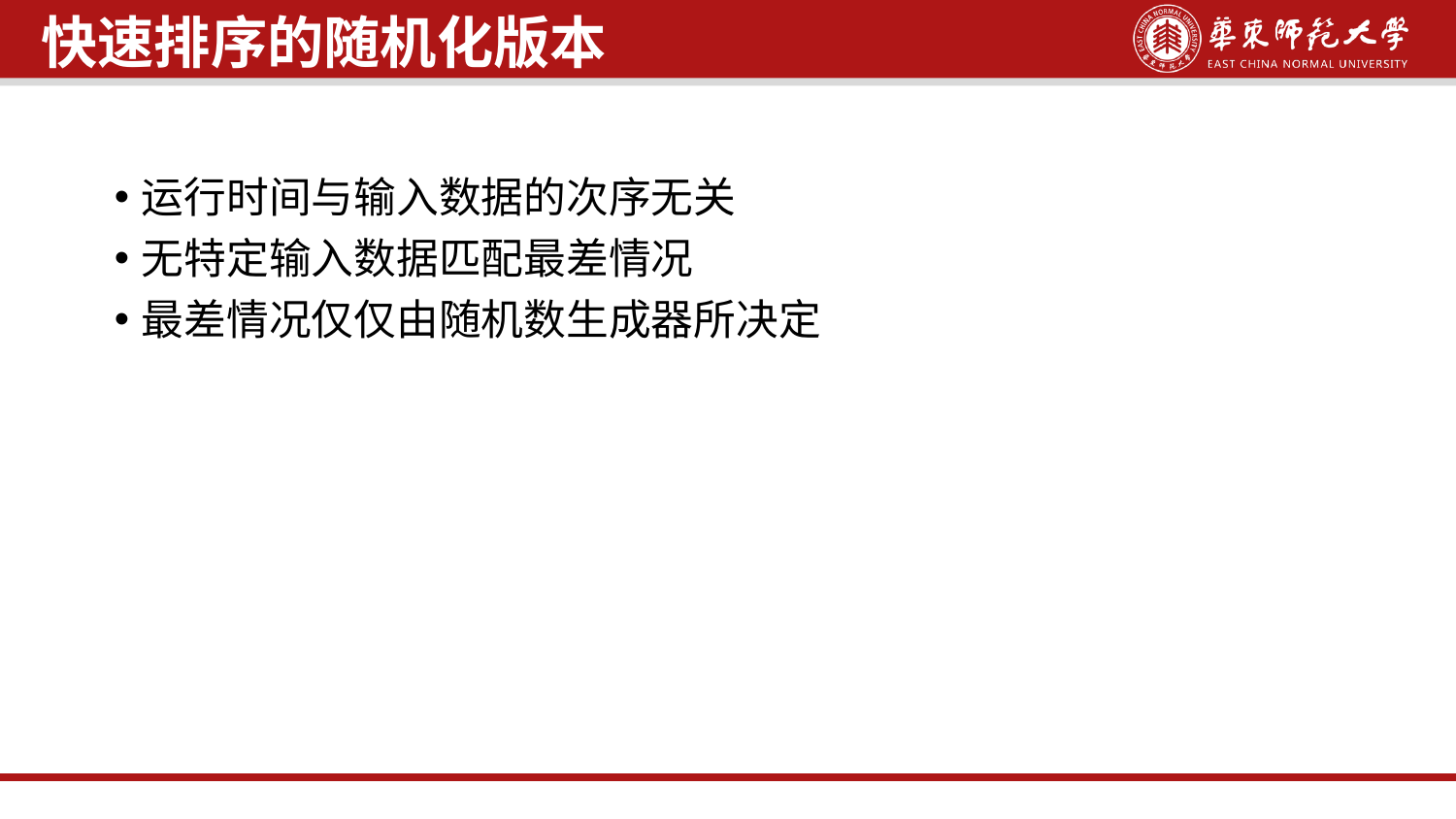

快速排序的随机化版本
运行时间与输入数据的次序无关
无特定输入数据匹配最差情况
最差情况仅仅由随机数生成器所决定